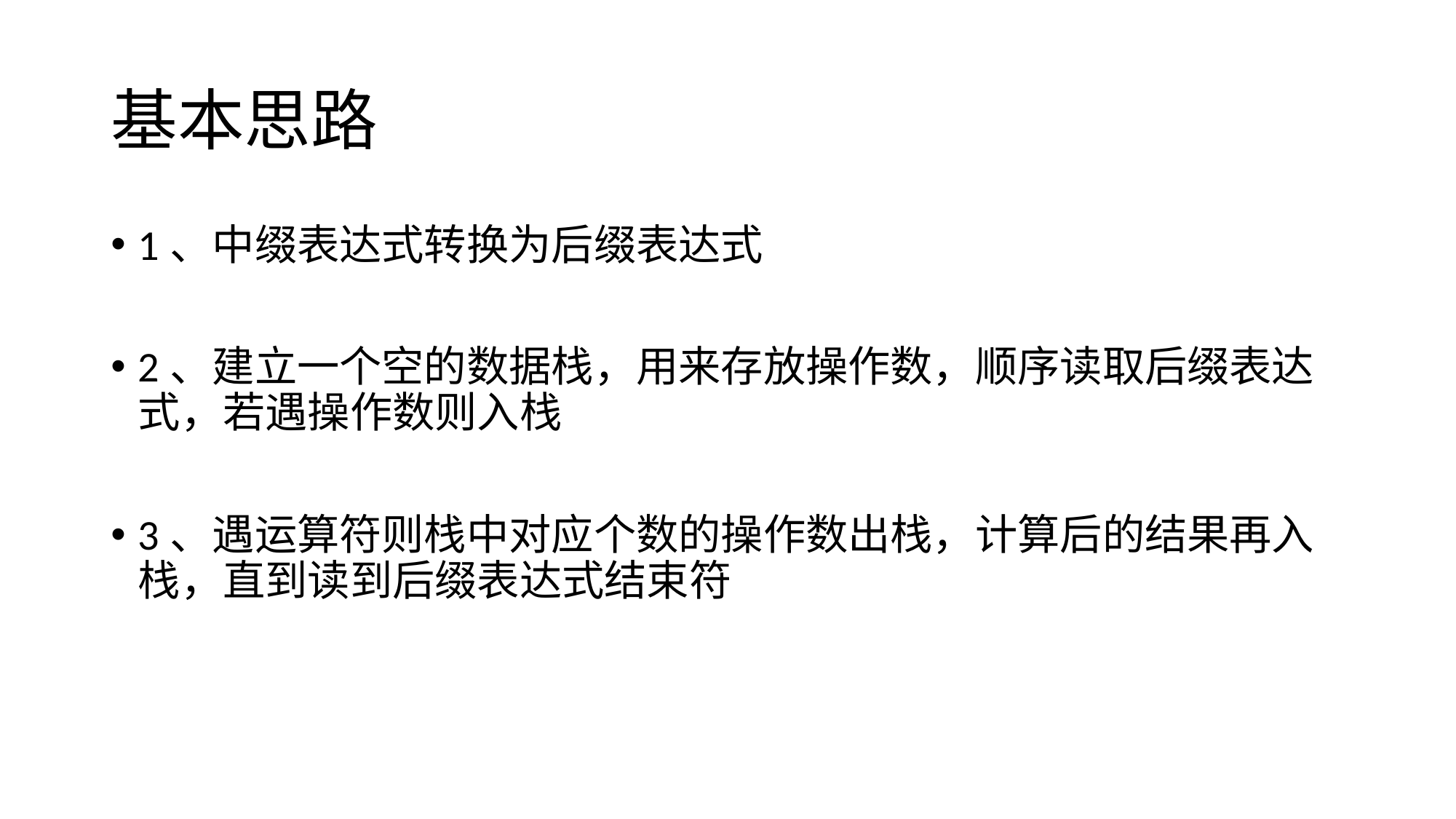

# 基本思路
1、中缀表达式转换为后缀表达式

2、建立一个空的数据栈，用来存放操作数，顺序读取后缀表达式，若遇操作数则入栈

3、遇运算符则栈中对应个数的操作数出栈，计算后的结果再入栈，直到读到后缀表达式结束符